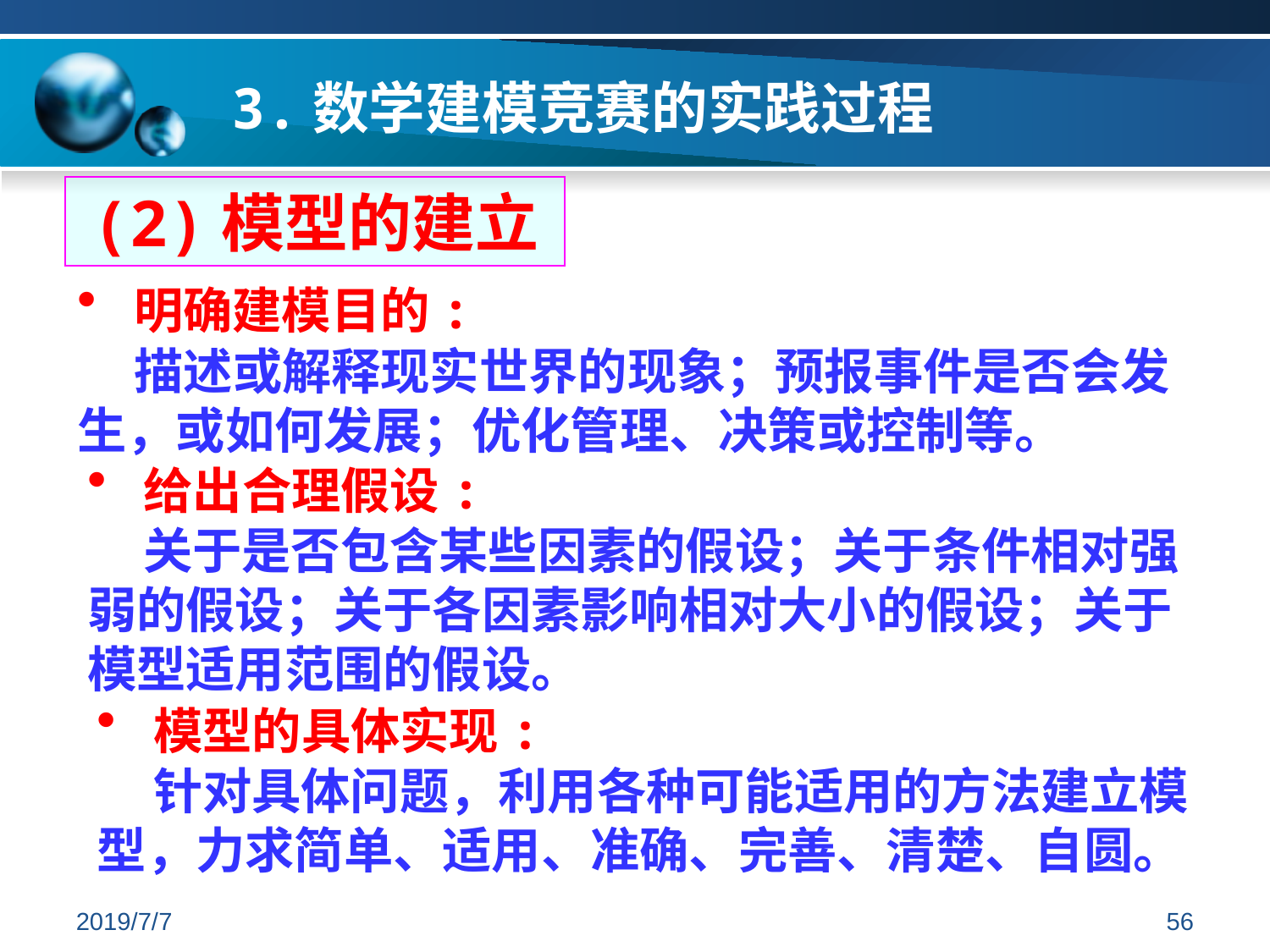

3.数学建模竞赛的实践过程
(2)模型的建立
 明确建模目的:
    描述或解释现实世界的现象；预报事件是否会发生，或如何发展；优化管理、决策或控制等。
 给出合理假设:
    关于是否包含某些因素的假设；关于条件相对强弱的假设；关于各因素影响相对大小的假设；关于模型适用范围的假设。
 模型的具体实现:
    针对具体问题，利用各种可能适用的方法建立模型，力求简单、适用、准确、完善、清楚、自圆。
2019/7/7
56